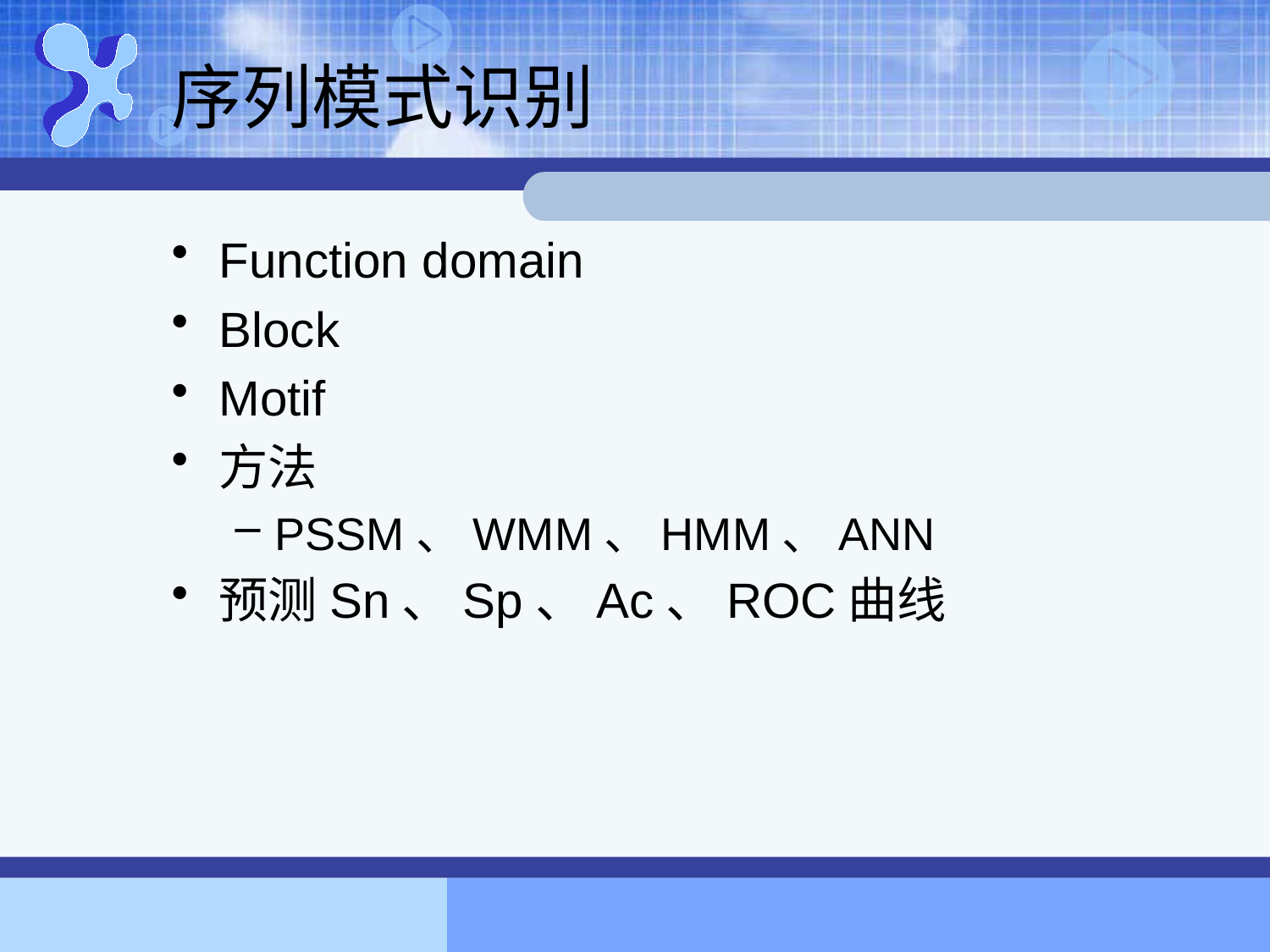

# 序列模式识别
Function domain
Block
Motif
方法
PSSM、WMM、HMM、ANN
预测Sn、Sp、Ac、ROC曲线